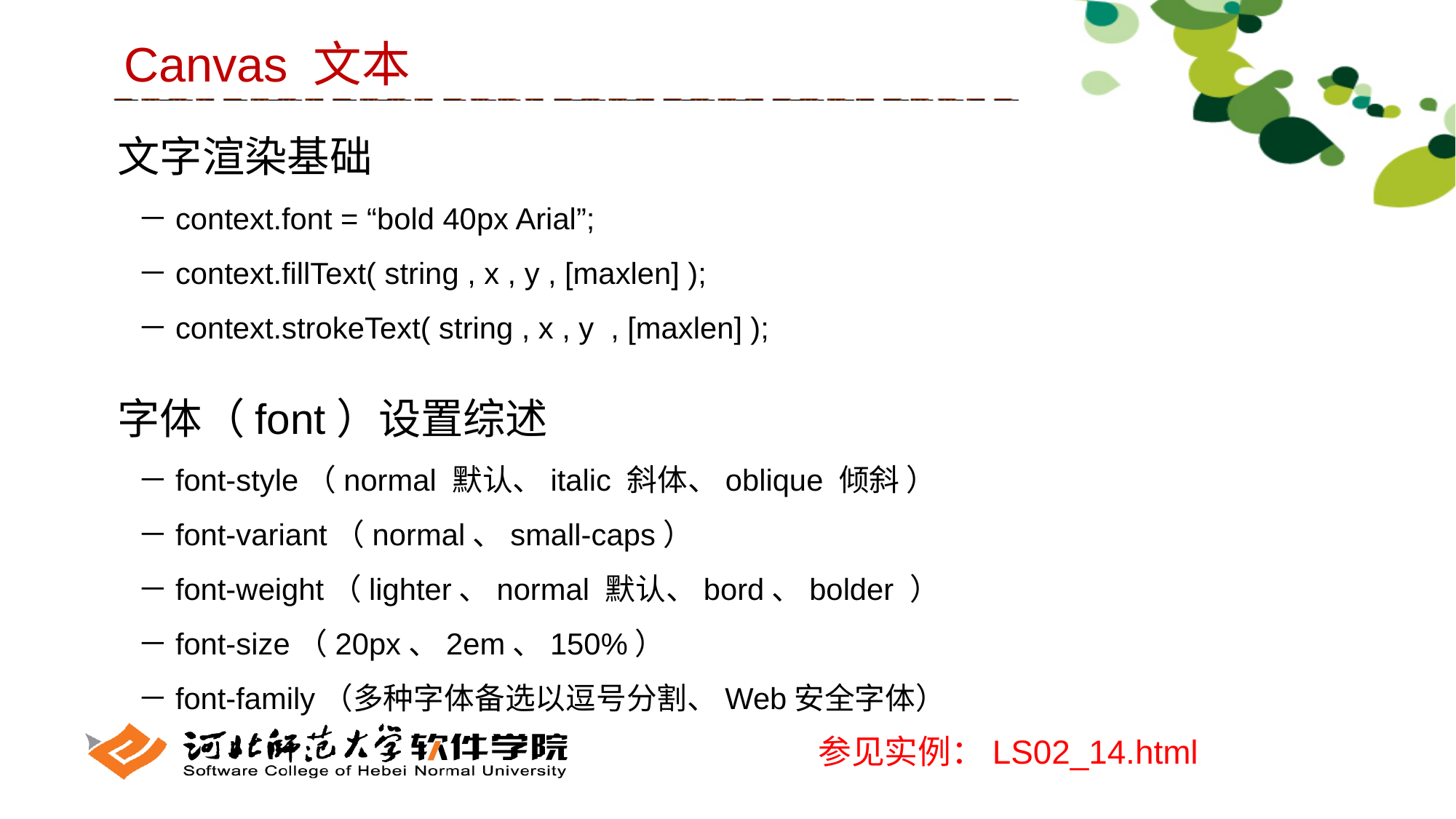

Canvas 文本
文字渲染基础
－context.font = “bold 40px Arial”;
－context.fillText( string , x , y , [maxlen] );
－context.strokeText( string , x , y  , [maxlen] );
字体（font）设置综述
－font-style（normal 默认、italic 斜体、oblique 倾斜 ）
－font-variant（normal、small-caps）
－font-weight（lighter、normal 默认、bord、bolder ）
－font-size（20px、2em、150%）
－font-family（多种字体备选以逗号分割、Web安全字体）
参见实例：LS02_14.html